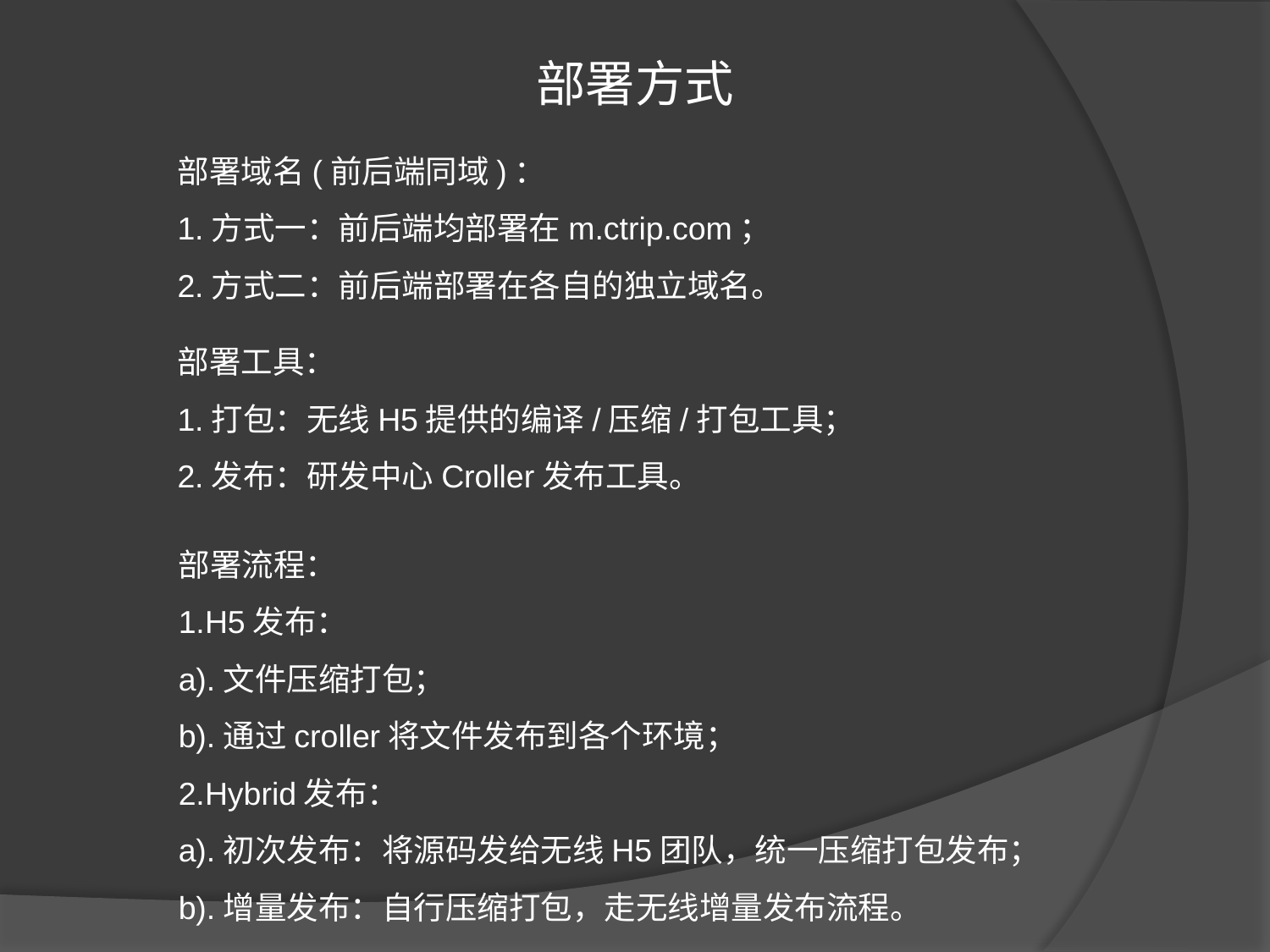

部署方式
部署域名(前后端同域)：
1.方式一：前后端均部署在m.ctrip.com；
2.方式二：前后端部署在各自的独立域名。
部署工具：
1.打包：无线H5提供的编译/压缩/打包工具；
2.发布：研发中心Croller发布工具。
部署流程：
1.H5发布：
a).文件压缩打包；
b).通过croller将文件发布到各个环境；
2.Hybrid发布：
a).初次发布：将源码发给无线H5团队，统一压缩打包发布；
b).增量发布：自行压缩打包，走无线增量发布流程。